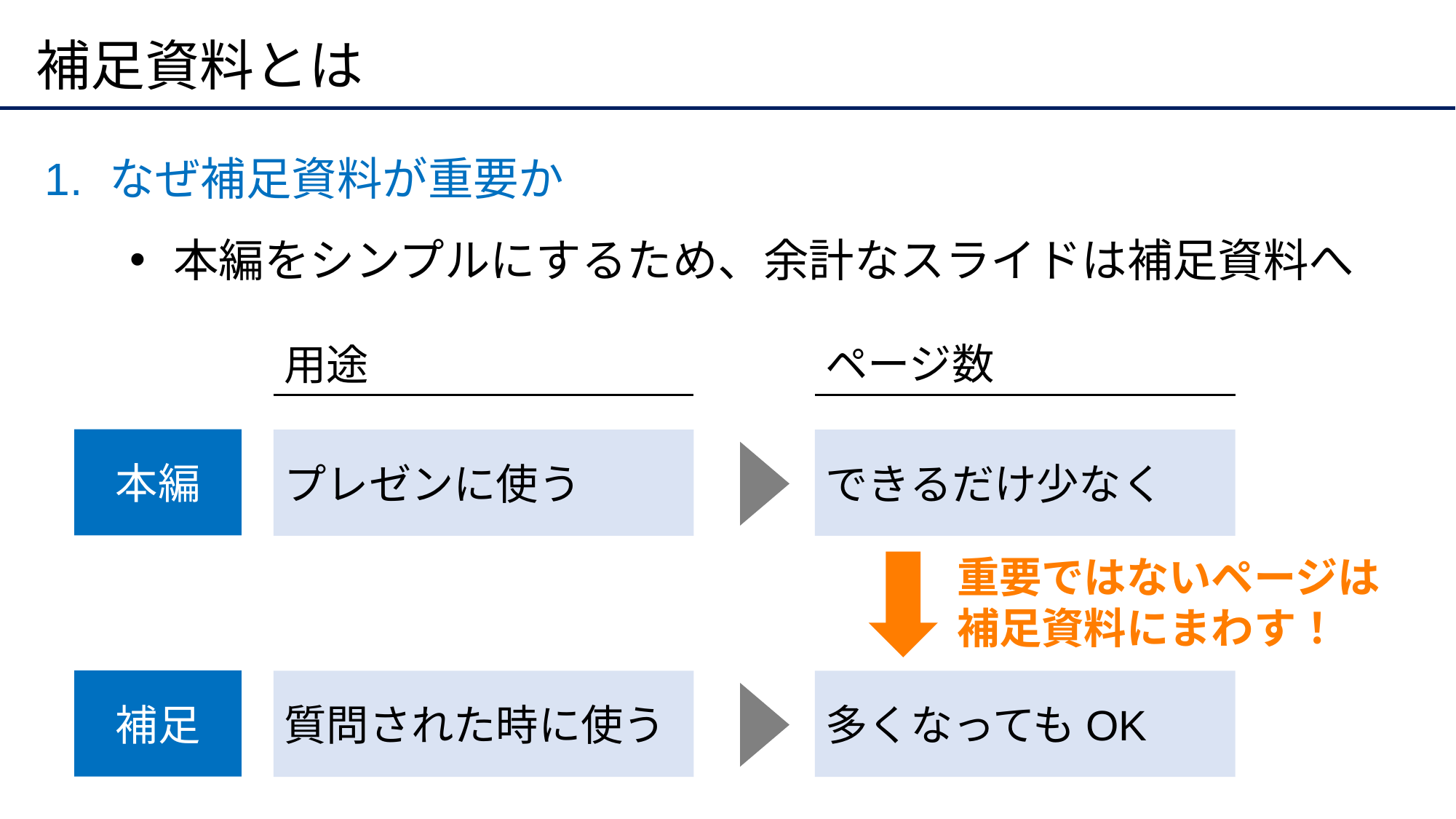

# 補足資料とは
なぜ補足資料が重要か
本編をシンプルにするため、余計なスライドは補足資料へ
ページ数
用途
本編
プレゼンに使う
できるだけ少なく

重要ではないページは
補足資料にまわす！

補足
質問された時に使う
多くなってもOK